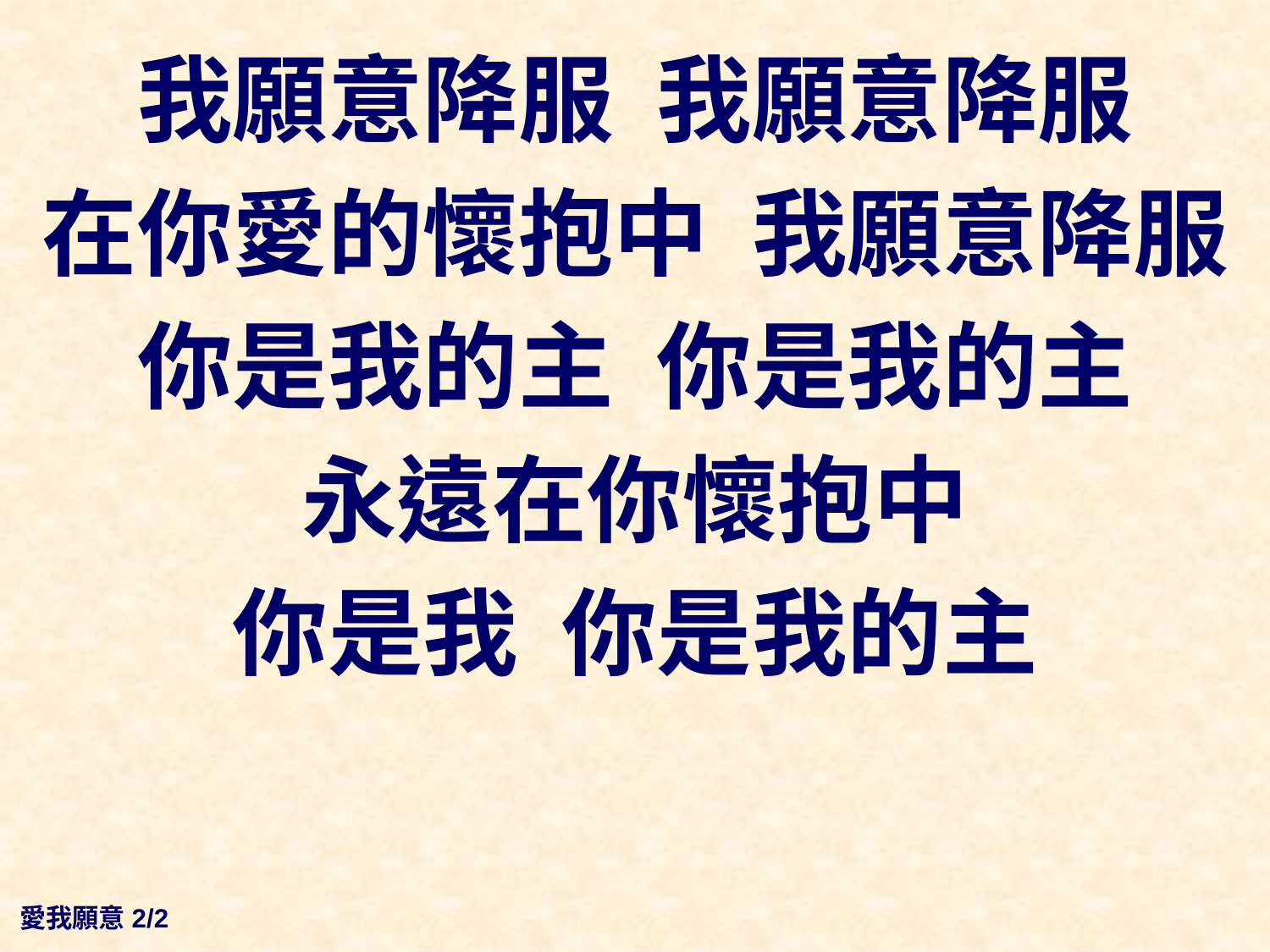

我願意降服  我願意降服
在你愛的懷抱中  我願意降服
你是我的主  你是我的主
永遠在你懷抱中
你是我  你是我的主
愛我願意2/2